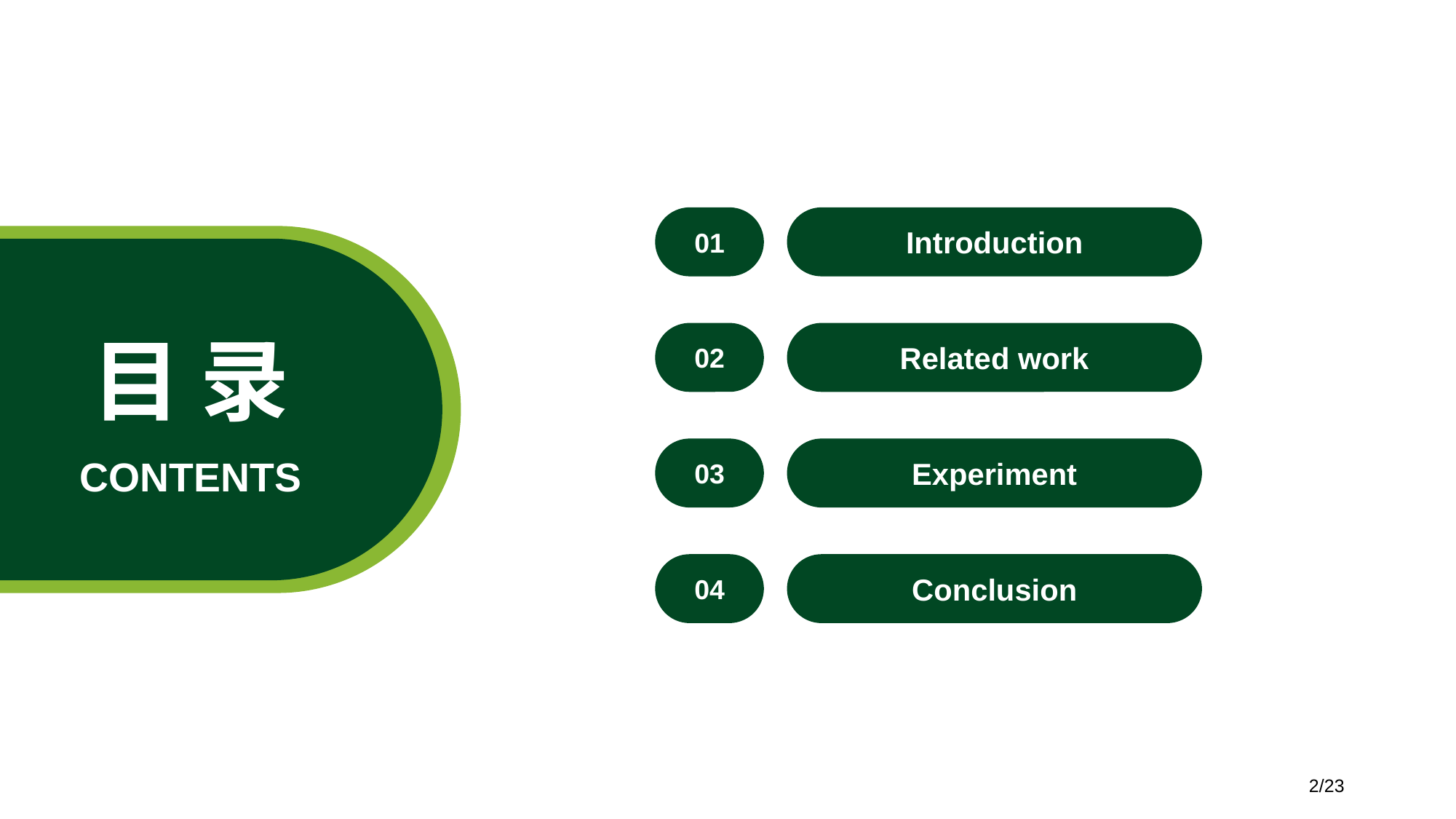

01
Introduction

目 录
02
Related work
03
Experiment
CONTENTS
04
Conclusion